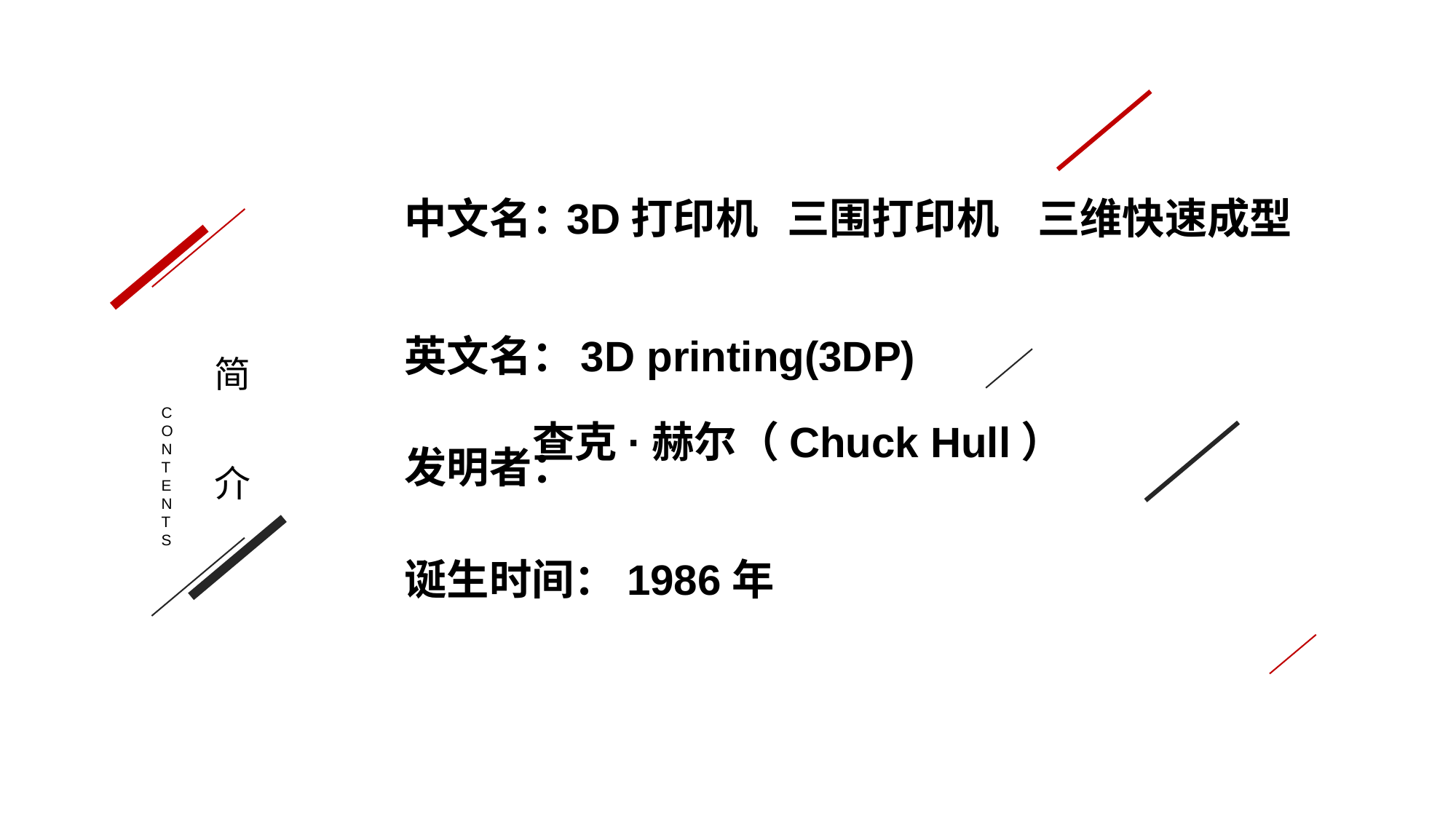

中文名：
3D打印机   三围打印机    三维快速成型

简
介
英文名：
                     3D printing(3DP)
CONTENTS
                   查克·赫尔（Chuck Hull）
发明者：
诞生时间：
                           1986年